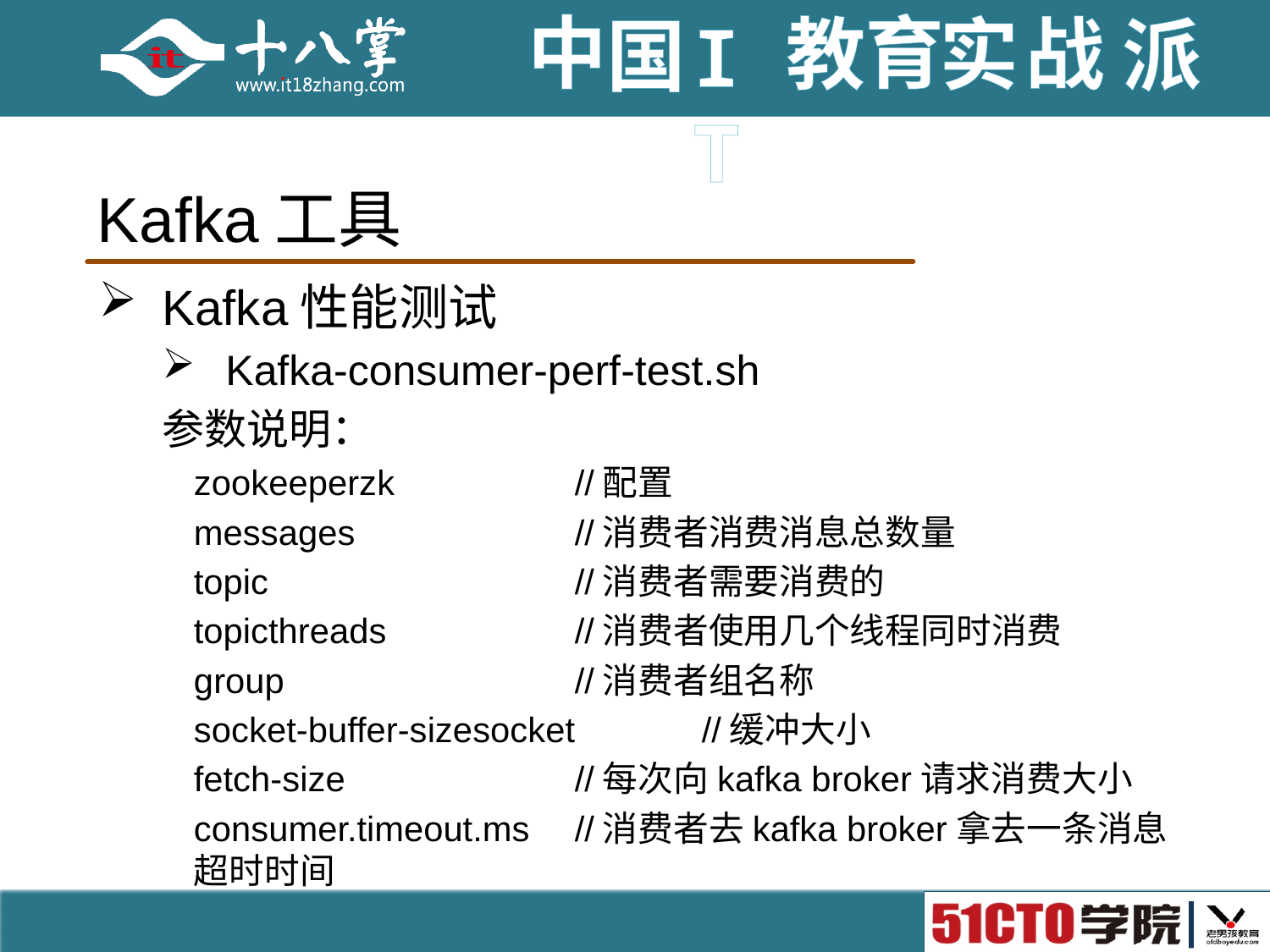

# Kafka工具
Kafka性能测试
Kafka-consumer-perf-test.sh
参数说明：
zookeeperzk		//配置
messages		//消费者消费消息总数量
topic			//消费者需要消费的
topicthreads		//消费者使用几个线程同时消费
group			//消费者组名称
socket-buffer-sizesocket	//缓冲大小
fetch-size		//每次向kafka broker请求消费大小
consumer.timeout.ms	//消费者去kafka broker拿去一条消息超时时间